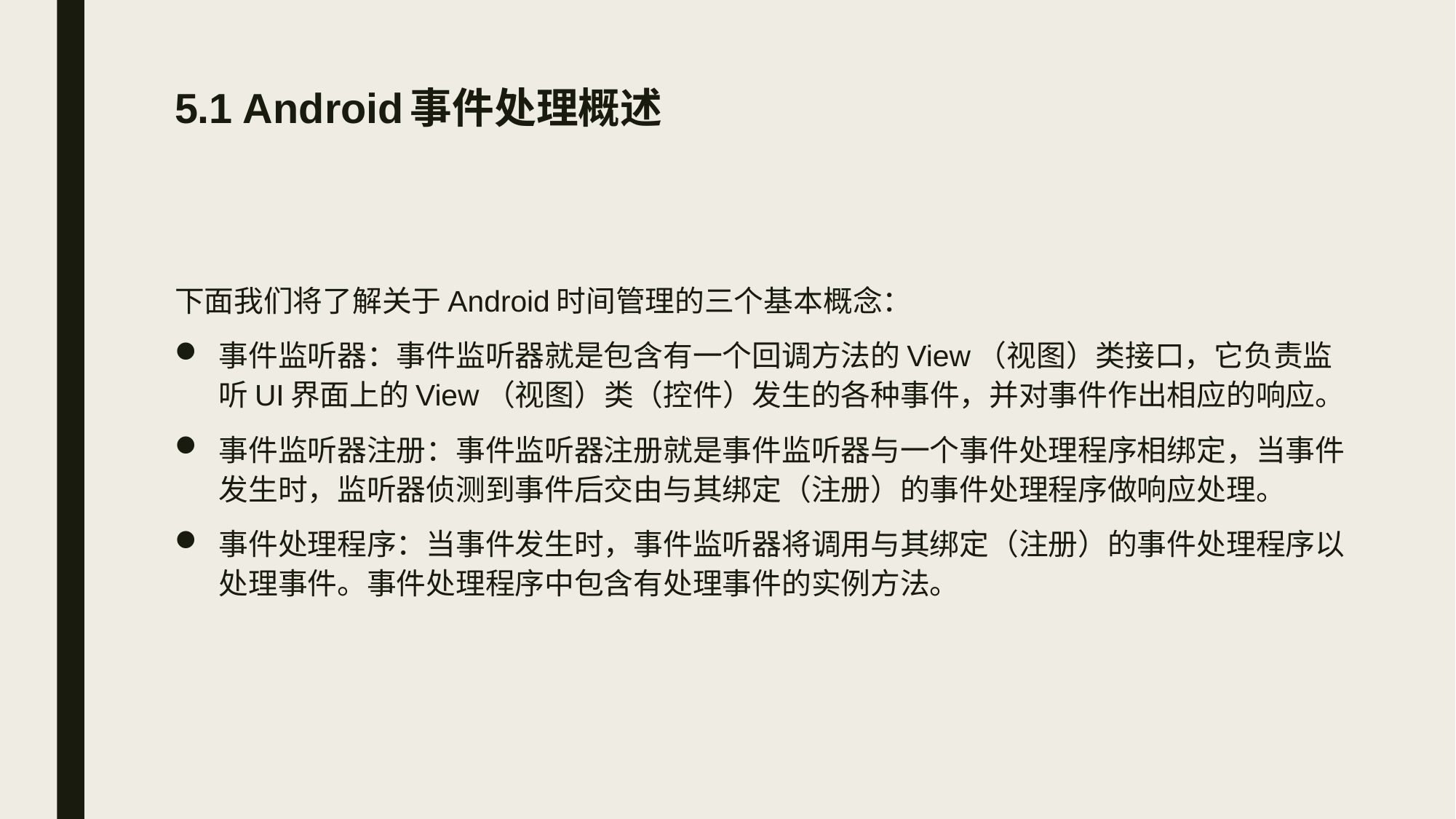

# 5.1 Android事件处理概述
下面我们将了解关于Android时间管理的三个基本概念：
事件监听器：事件监听器就是包含有一个回调方法的View（视图）类接口，它负责监听UI界面上的View（视图）类（控件）发生的各种事件，并对事件作出相应的响应。
事件监听器注册：事件监听器注册就是事件监听器与一个事件处理程序相绑定，当事件发生时，监听器侦测到事件后交由与其绑定（注册）的事件处理程序做响应处理。
事件处理程序：当事件发生时，事件监听器将调用与其绑定（注册）的事件处理程序以处理事件。事件处理程序中包含有处理事件的实例方法。